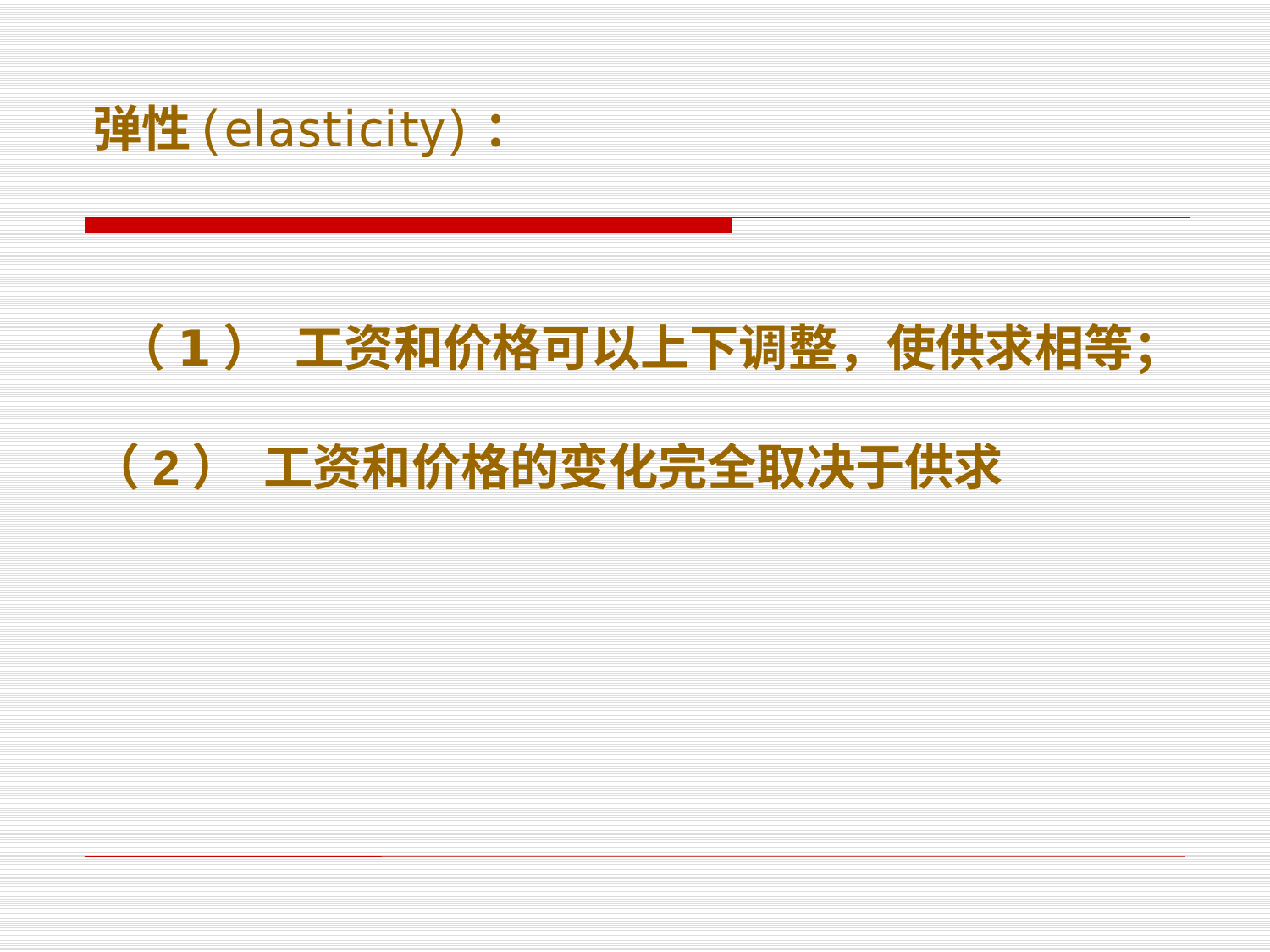

弹性(elasticity)：

 （1）  工资和价格可以上下调整，使供求相等；

（2）  工资和价格的变化完全取决于供求